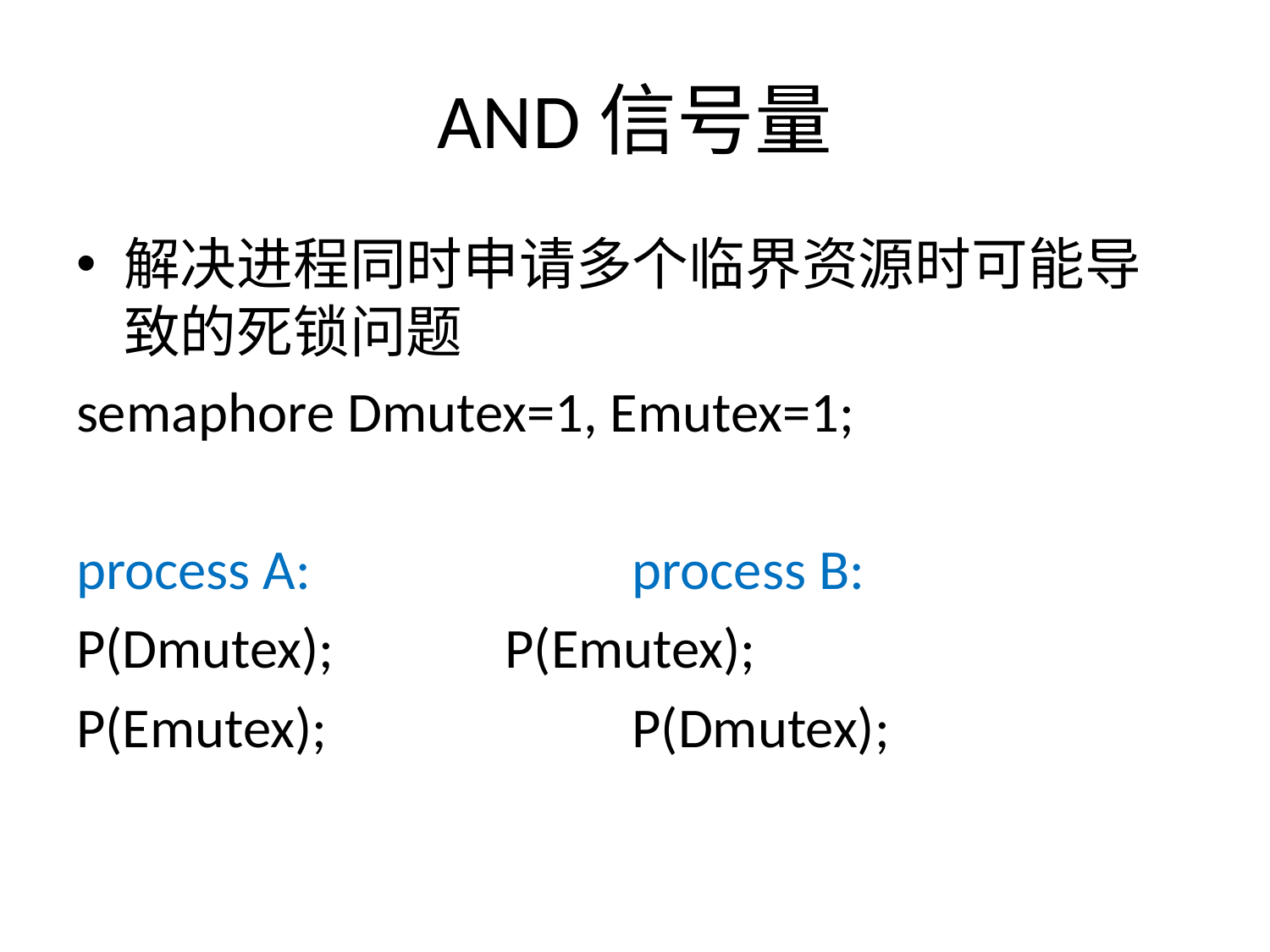

# AND信号量
解决进程同时申请多个临界资源时可能导致的死锁问题
semaphore Dmutex=1, Emutex=1;

process A:			process B:
P(Dmutex);		P(Emutex);
P(Emutex);			P(Dmutex);